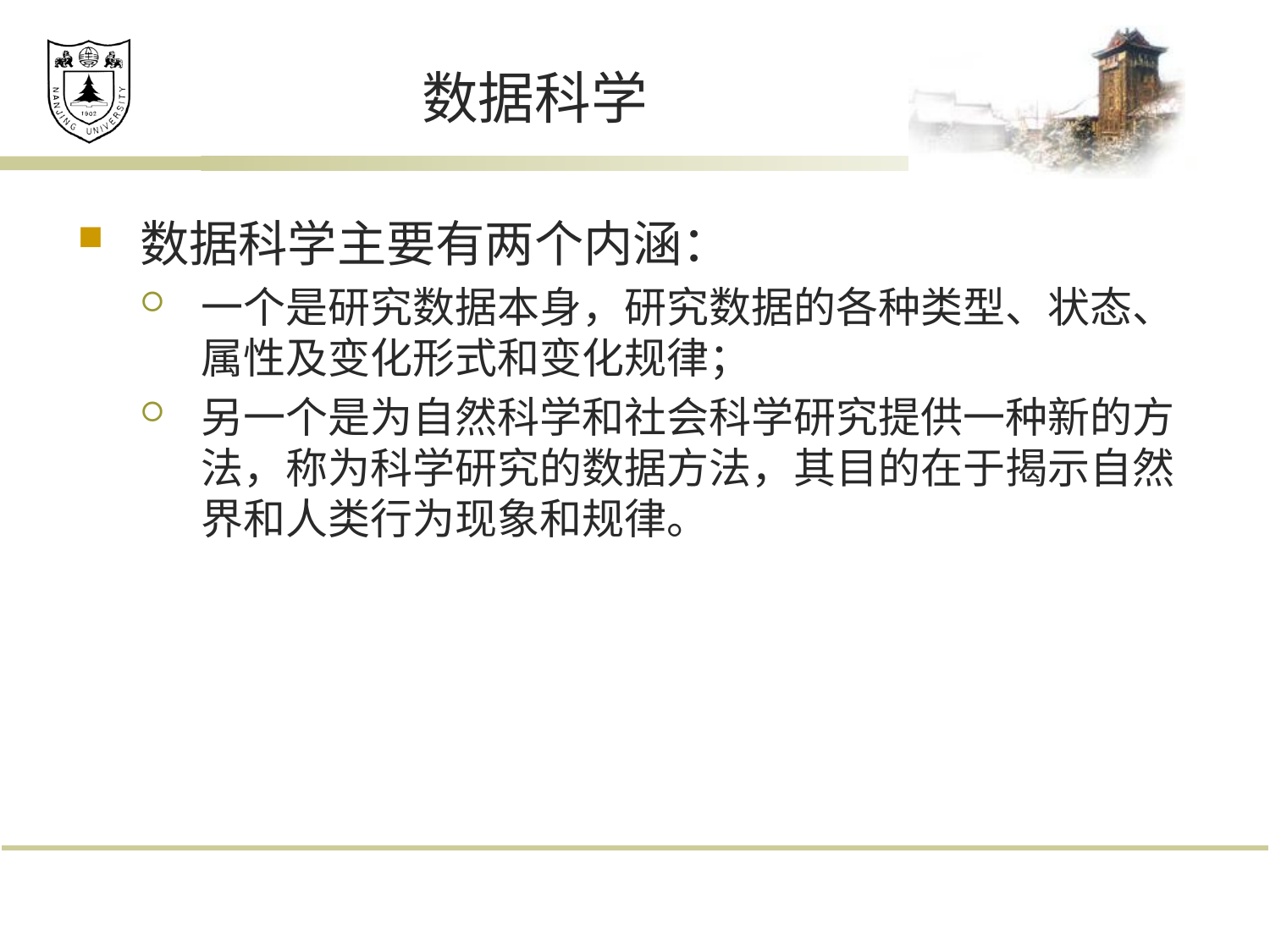

# 数据科学
数据科学主要有两个内涵：
一个是研究数据本身，研究数据的各种类型、状态、属性及变化形式和变化规律；
另一个是为自然科学和社会科学研究提供一种新的方法，称为科学研究的数据方法，其目的在于揭示自然界和人类行为现象和规律。